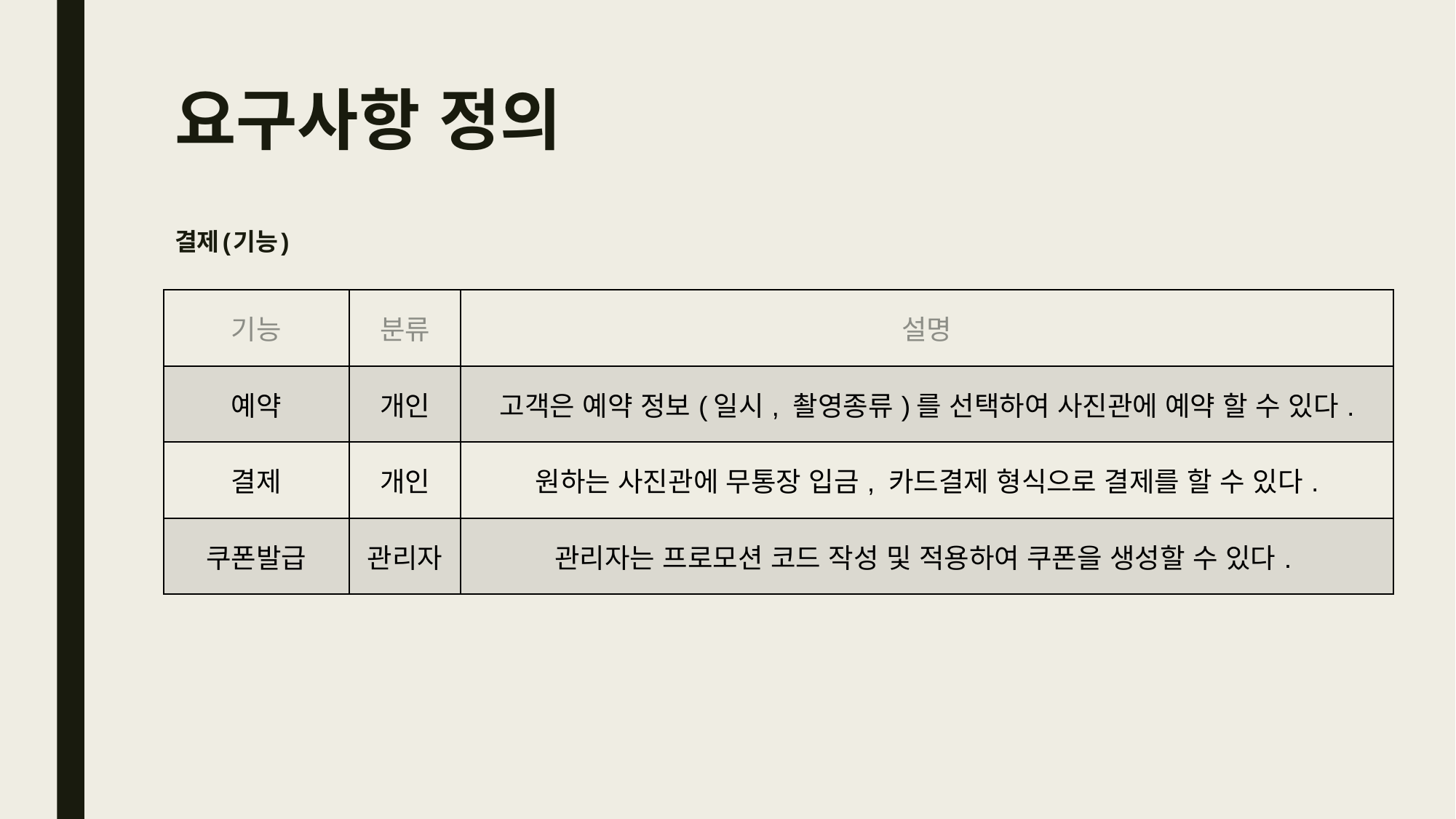

# 요구사항 정의
결제(기능)
| 기능 | 분류 | 설명 |
| --- | --- | --- |
| 예약 | 개인 | 고객은 예약 정보(일시, 촬영종류)를 선택하여 사진관에 예약 할 수 있다. |
| 결제 | 개인 | 원하는 사진관에 무통장 입금, 카드결제 형식으로 결제를 할 수 있다. |
| 쿠폰발급 | 관리자 | 관리자는 프로모션 코드 작성 및 적용하여 쿠폰을 생성할 수 있다. |